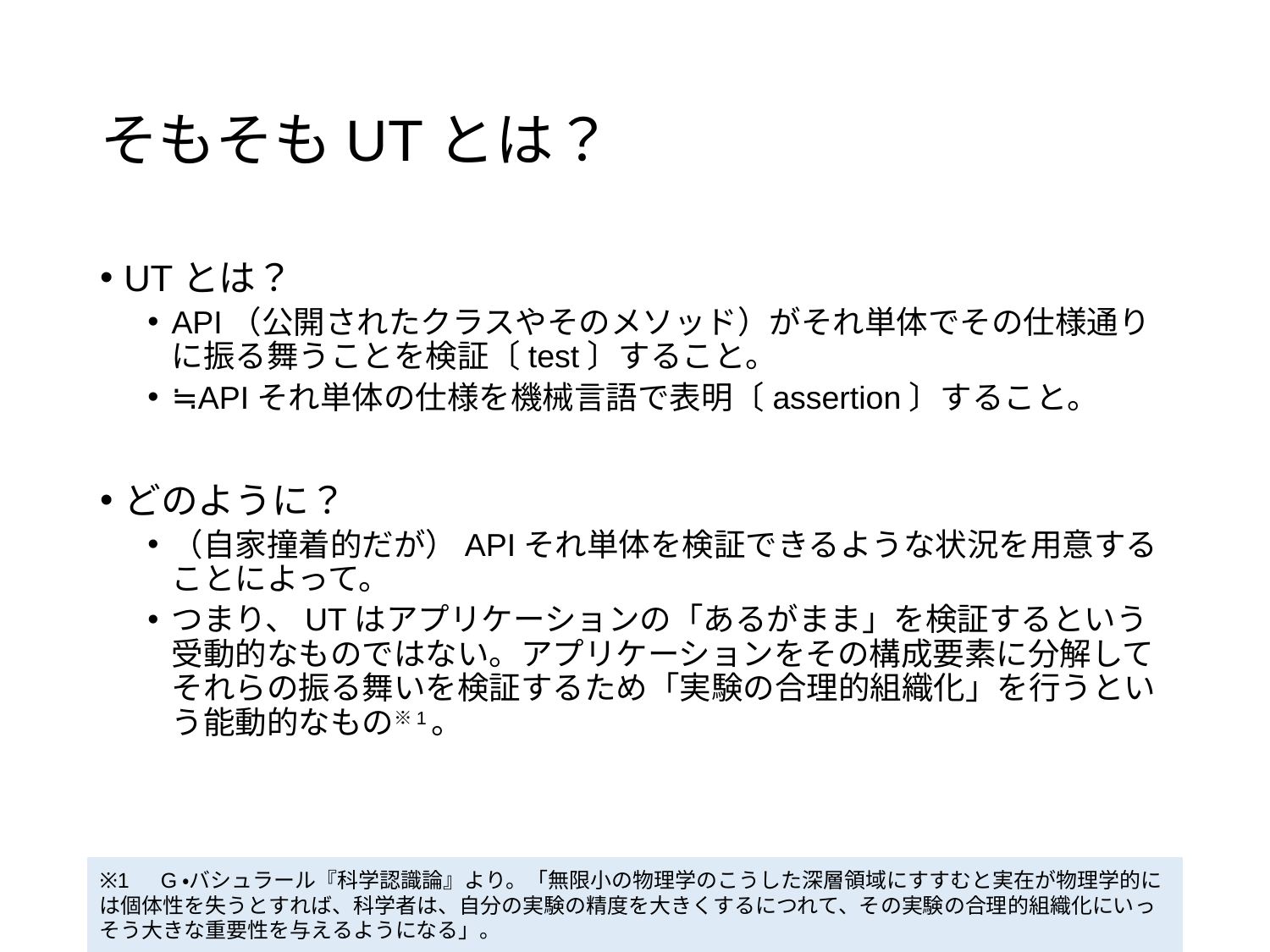

# そもそもUTとは？
UTとは？
API（公開されたクラスやそのメソッド）がそれ単体でその仕様通りに振る舞うことを検証〔test〕すること。
≒APIそれ単体の仕様を機械言語で表明〔assertion〕すること。

どのように？
（自家撞着的だが）APIそれ単体を検証できるような状況を用意することによって。
つまり、UTはアプリケーションの「あるがまま」を検証するという受動的なものではない。アプリケーションをその構成要素に分解してそれらの振る舞いを検証するため「実験の合理的組織化」を行うという能動的なもの※1。

※1　G・バシュラール『科学認識論』より。「無限小の物理学のこうした深層領域にすすむと実在が物理学的には個体性を失うとすれば、科学者は、自分の実験の精度を大きくするにつれて、その実験の合理的組織化にいっそう大きな重要性を与えるようになる」。